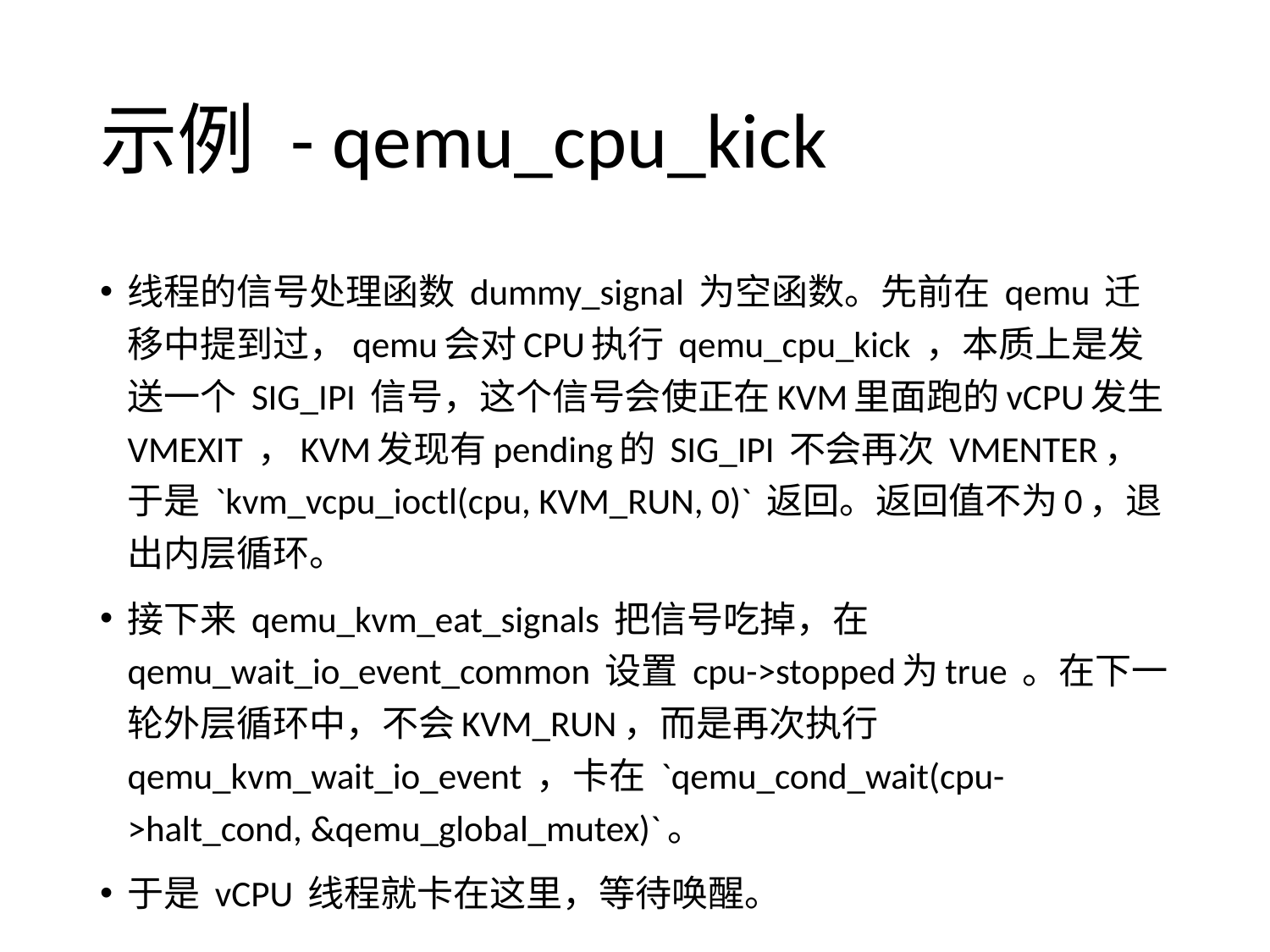

# 示例 - qemu_cpu_kick
线程的信号处理函数 dummy_signal 为空函数。先前在 qemu 迁移中提到过，qemu会对CPU执行 qemu_cpu_kick ，本质上是发送一个 SIG_IPI 信号，这个信号会使正在KVM里面跑的vCPU发生 VMEXIT ，KVM发现有pending的 SIG_IPI 不会再次 VMENTER，于是 `kvm_vcpu_ioctl(cpu, KVM_RUN, 0)` 返回。返回值不为0，退出内层循环。
接下来 qemu_kvm_eat_signals 把信号吃掉，在 qemu_wait_io_event_common 设置 cpu->stopped为true 。在下一轮外层循环中，不会KVM_RUN，而是再次执行 qemu_kvm_wait_io_event ，卡在 `qemu_cond_wait(cpu->halt_cond, &qemu_global_mutex)`。
于是 vCPU 线程就卡在这里，等待唤醒。